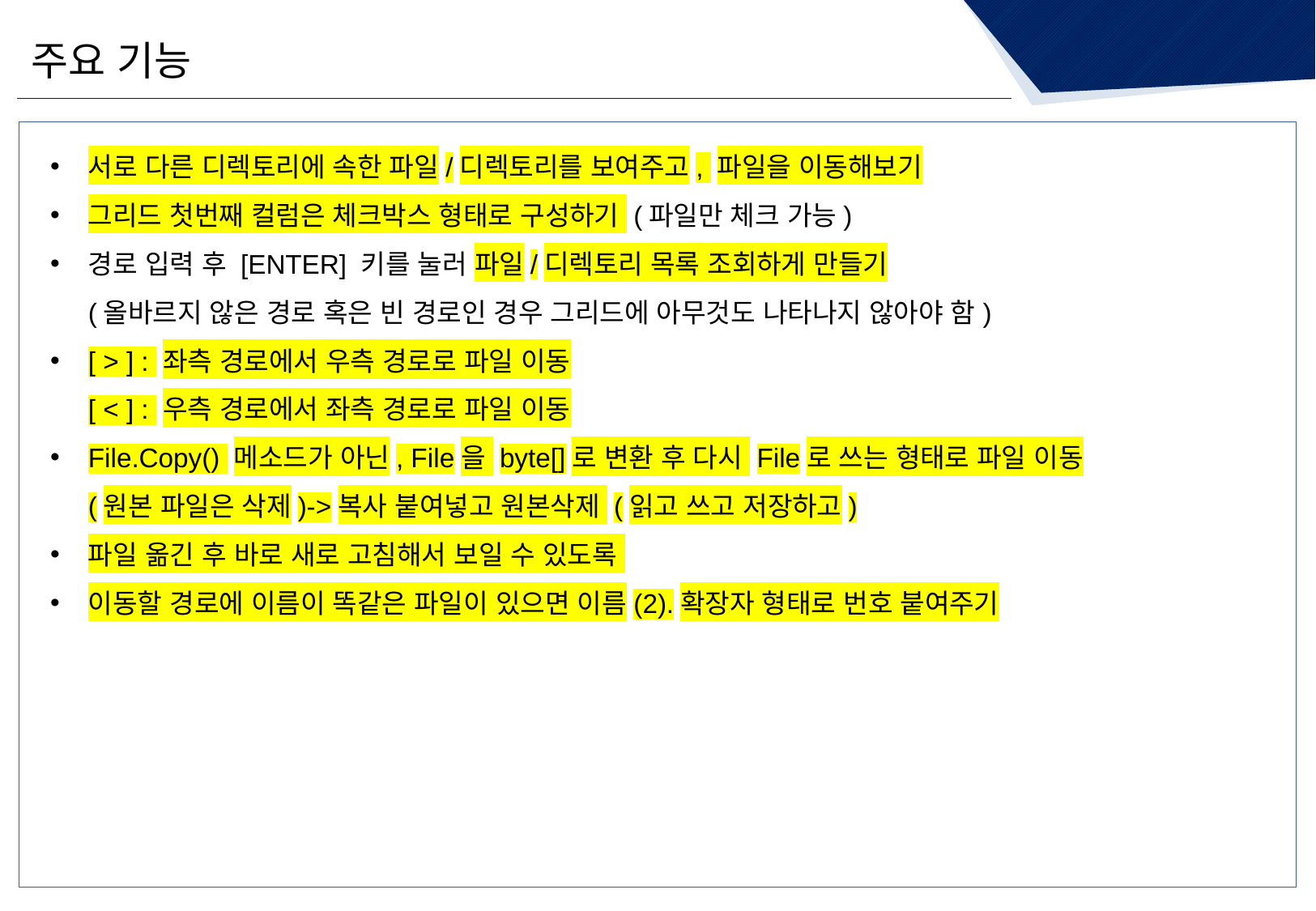

주요 기능

서로 다른 디렉토리에 속한 파일/디렉토리를 보여주고, 파일을 이동해보기
그리드 첫번째 컬럼은 체크박스 형태로 구성하기 (파일만 체크 가능)
경로 입력 후 [ENTER] 키를 눌러 파일/디렉토리 목록 조회하게 만들기
(올바르지 않은 경로 혹은 빈 경로인 경우 그리드에 아무것도 나타나지 않아야 함)
[ > ] : 좌측 경로에서 우측 경로로 파일 이동
[ < ] : 우측 경로에서 좌측 경로로 파일 이동
File.Copy() 메소드가 아닌, File을 byte[]로 변환 후 다시 File로 쓰는 형태로 파일 이동
(원본 파일은 삭제)->복사 붙여넣고 원본삭제 (읽고 쓰고 저장하고)
파일 옮긴 후 바로 새로 고침해서 보일 수 있도록
이동할 경로에 이름이 똑같은 파일이 있으면 이름(2).확장자 형태로 번호 붙여주기